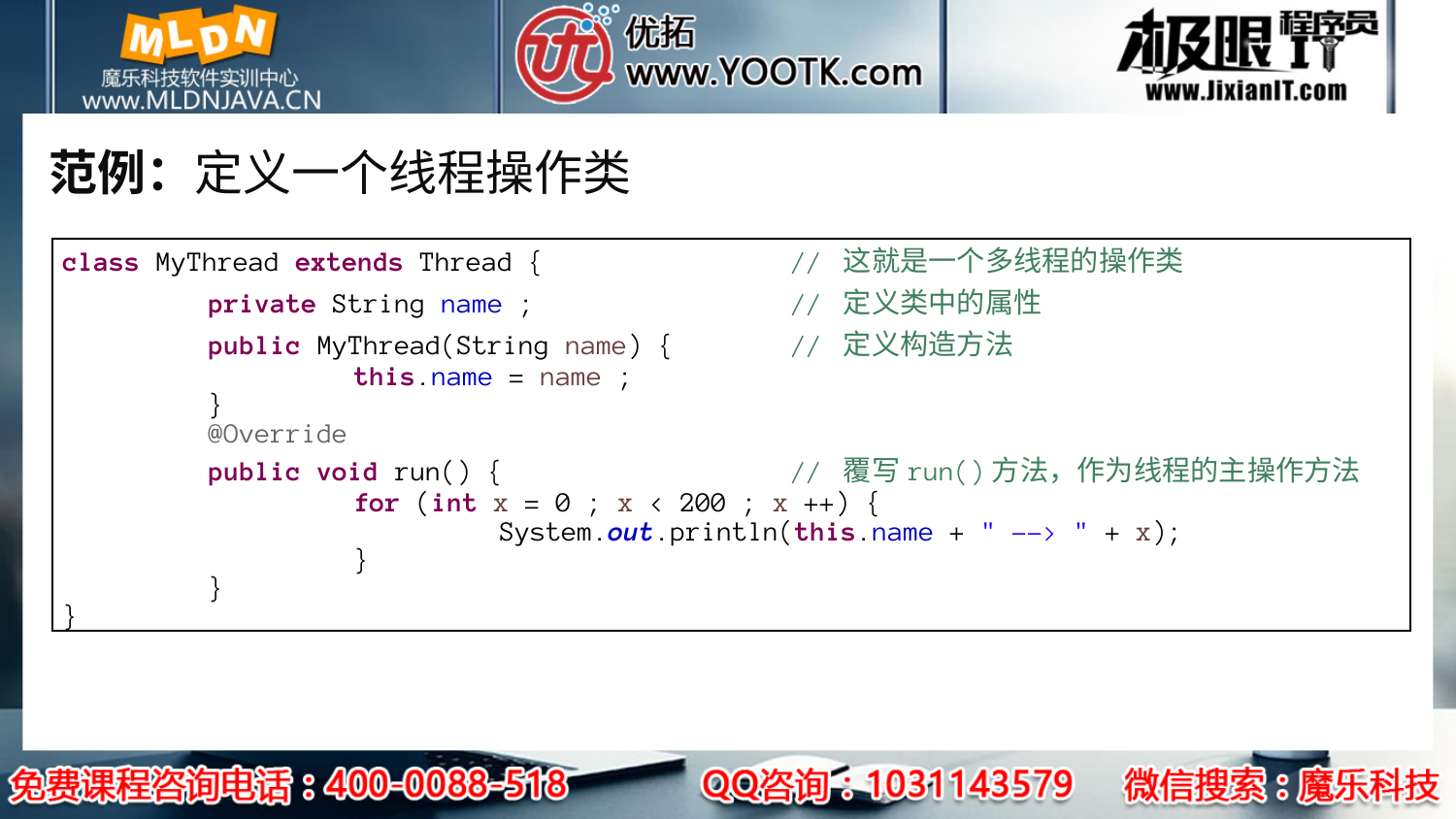

# 范例：定义一个线程操作类
| class MyThread extends Thread { // 这就是一个多线程的操作类 private String name ; // 定义类中的属性 public MyThread(String name) { // 定义构造方法 this.name = name ; } @Override public void run() { // 覆写run()方法，作为线程的主操作方法 for (int x = 0 ; x < 200 ; x ++) { System.out.println(this.name + " --> " + x); } } } |
| --- |